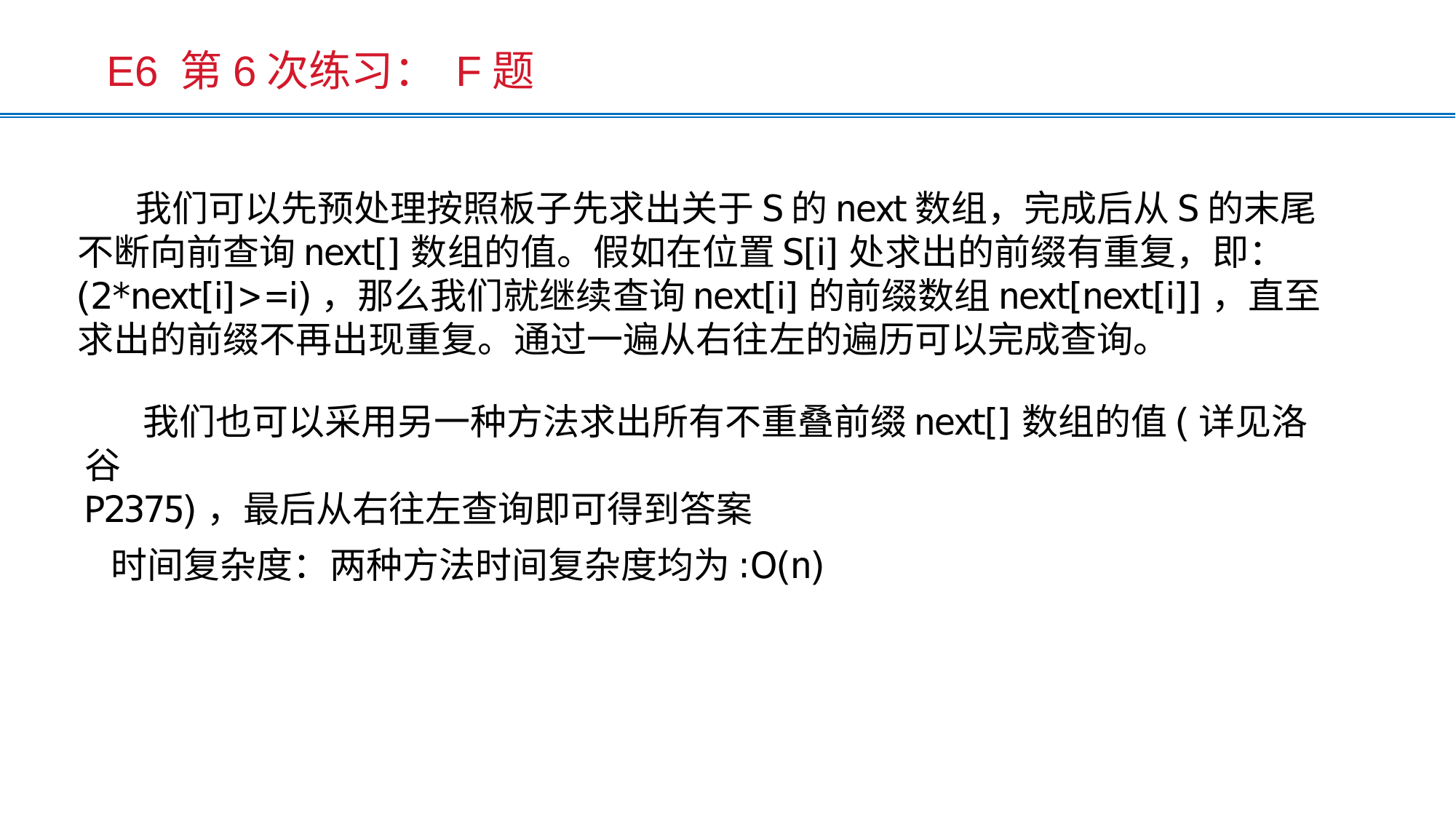

E6 第6次练习： F题
      我们可以先预处理按照板子先求出关于S的next数组，完成后从S的末尾不断向前查询next[]数组的值。假如在位置S[i]处求出的前缀有重复，即：(2*next[i]>=i)，那么我们就继续查询next[i]的前缀数组next[next[i]]，直至求出的前缀不再出现重复。通过一遍从右往左的遍历可以完成查询。

      我们也可以采用另一种方法求出所有不重叠前缀next[]数组的值(详见洛谷
P2375)，最后从右往左查询即可得到答案

 时间复杂度：两种方法时间复杂度均为:O(n)